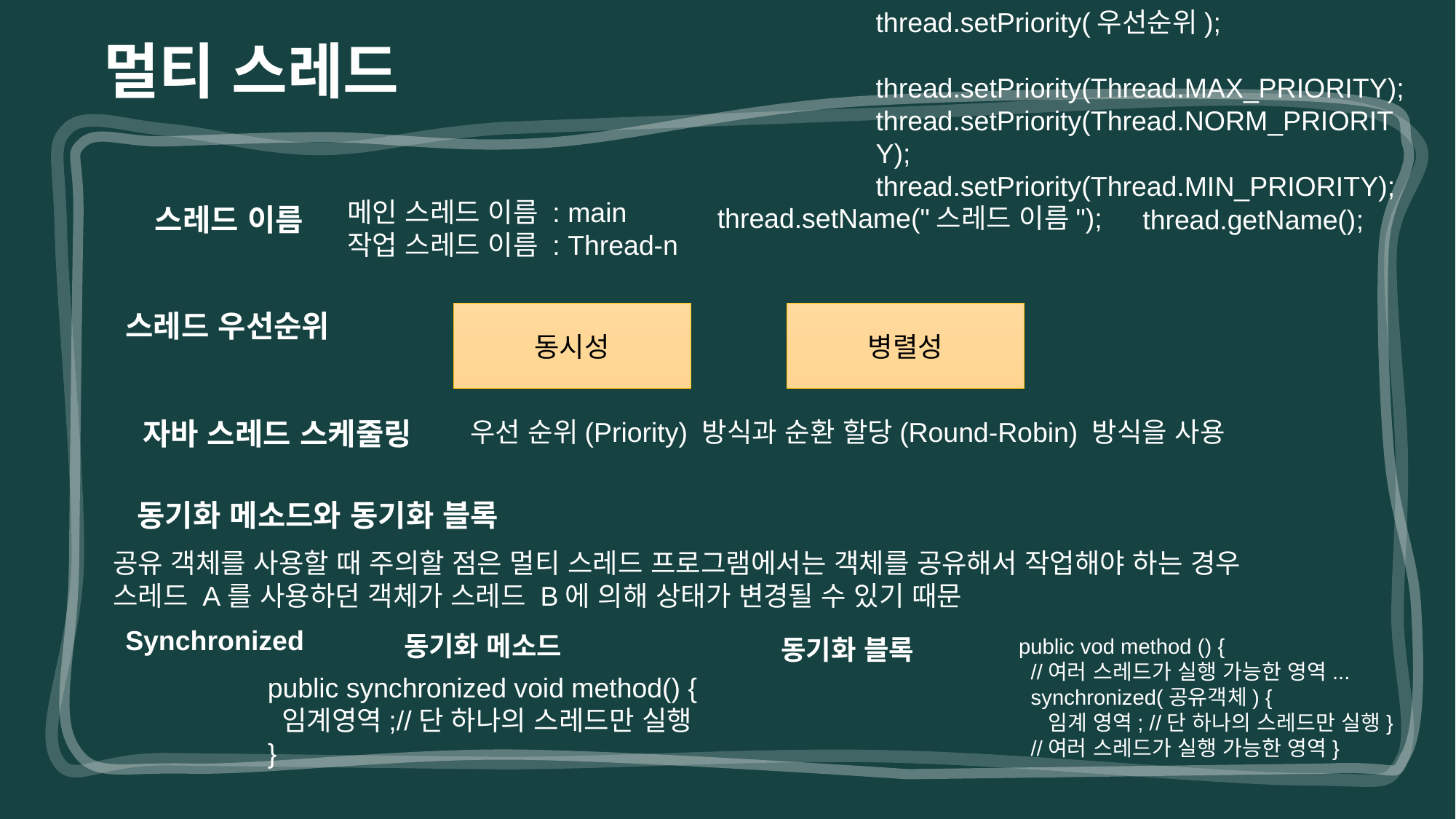

thread.setPriority(우선순위);
​
thread.setPriority(Thread.MAX_PRIORITY);
thread.setPriority(Thread.NORM_PRIORITY);
thread.setPriority(Thread.MIN_PRIORITY);
멀티 스레드

메인 스레드 이름 : main
작업 스레드 이름 : Thread-n
thread.setName("스레드 이름");
스레드 이름
thread.getName();
스레드 우선순위
동시성
병렬성
자바 스레드 스케줄링
우선 순위(Priority) 방식과 순환 할당(Round-Robin) 방식을 사용
동기화 메소드와 동기화 블록
공유 객체를 사용할 때 주의할 점은 멀티 스레드 프로그램에서는 객체를 공유해서 작업해야 하는 경우
스레드 A를 사용하던 객체가 스레드 B에 의해 상태가 변경될 수 있기 때문
Synchronized
동기화 메소드
동기화 블록
public vod method () {
  //여러 스레드가 실행 가능한 영역...
  synchronized(공유객체) {
    임계 영역; //단 하나의 스레드만 실행}
  //여러 스레드가 실행 가능한 영역}
public synchronized void method() {
 임계영역;//단 하나의 스레드만 실행
}